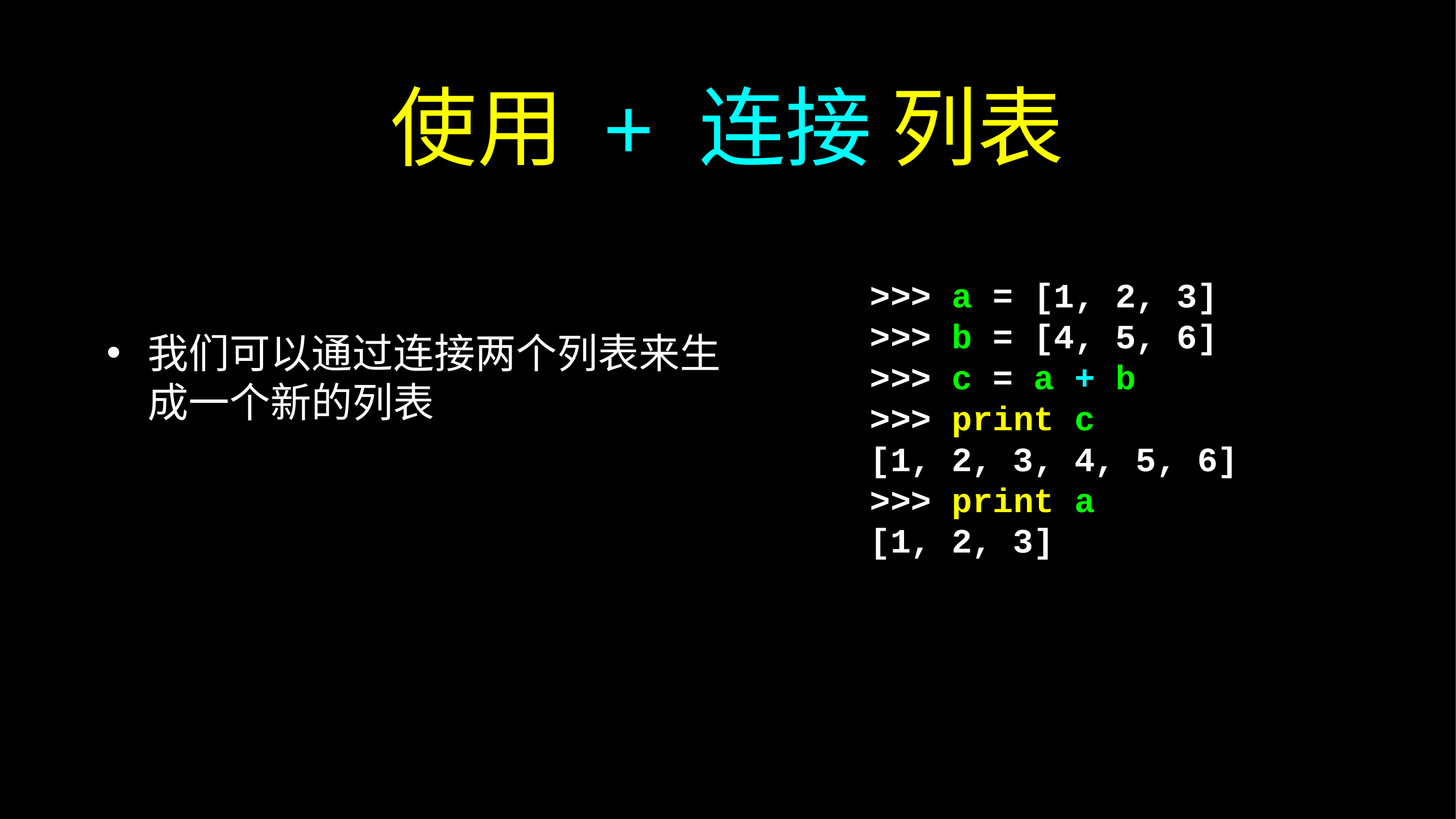

# 使用 + 连接 列表
我们可以通过连接两个列表来生成一个新的列表
>>> a = [1, 2, 3]
>>> b = [4, 5, 6]
>>> c = a + b
>>> print c
[1, 2, 3, 4, 5, 6]
>>> print a
[1, 2, 3]